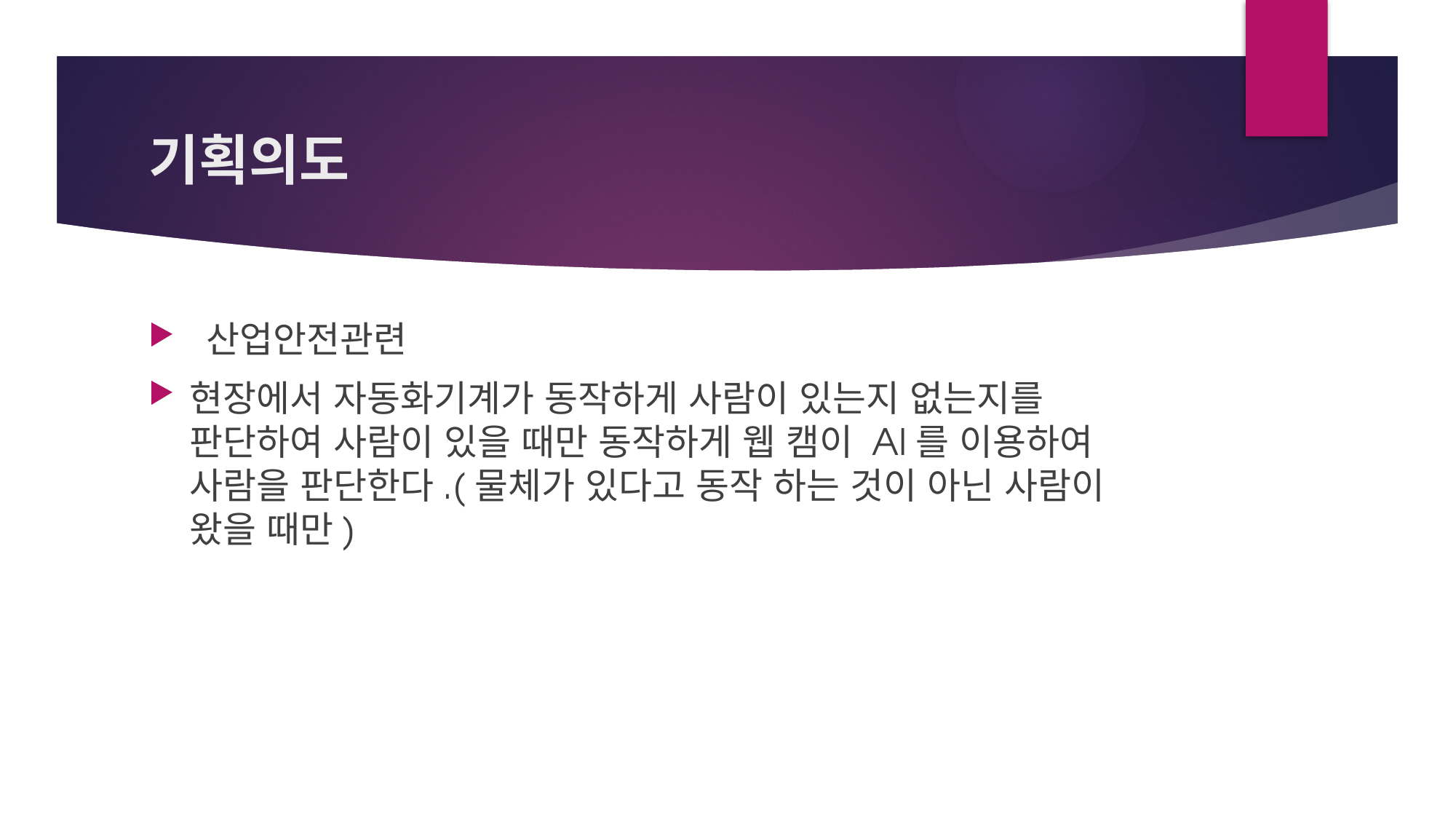

# 기획의도
 산업안전관련
현장에서 자동화기계가 동작하게 사람이 있는지 없는지를 판단하여 사람이 있을 때만 동작하게 웹 캠이 AI를 이용하여 사람을 판단한다.(물체가 있다고 동작 하는 것이 아닌 사람이 왔을 때만)